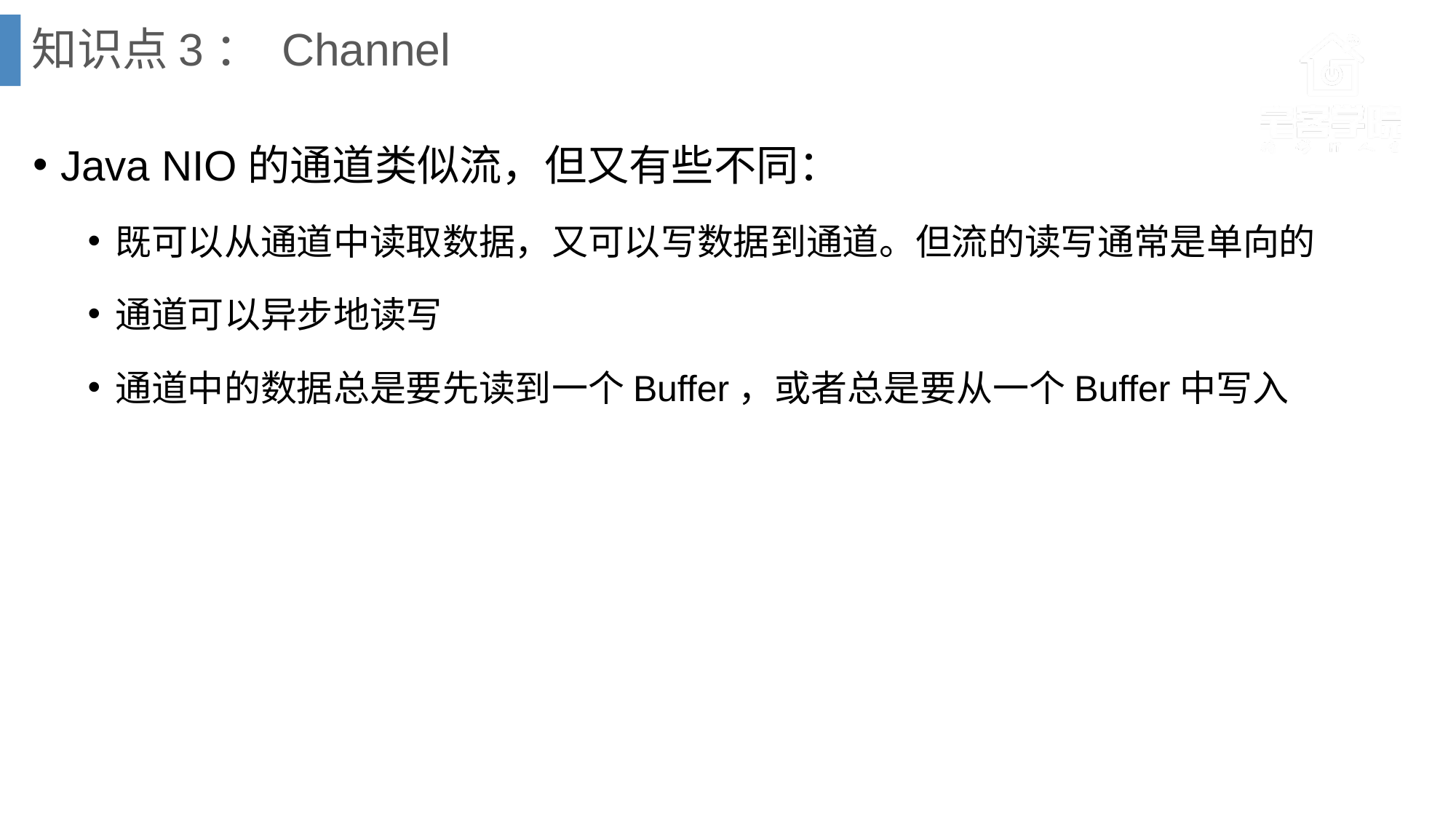

# 知识点3： Channel
Java NIO的通道类似流，但又有些不同：
既可以从通道中读取数据，又可以写数据到通道。但流的读写通常是单向的
通道可以异步地读写
通道中的数据总是要先读到一个Buffer，或者总是要从一个Buffer中写入